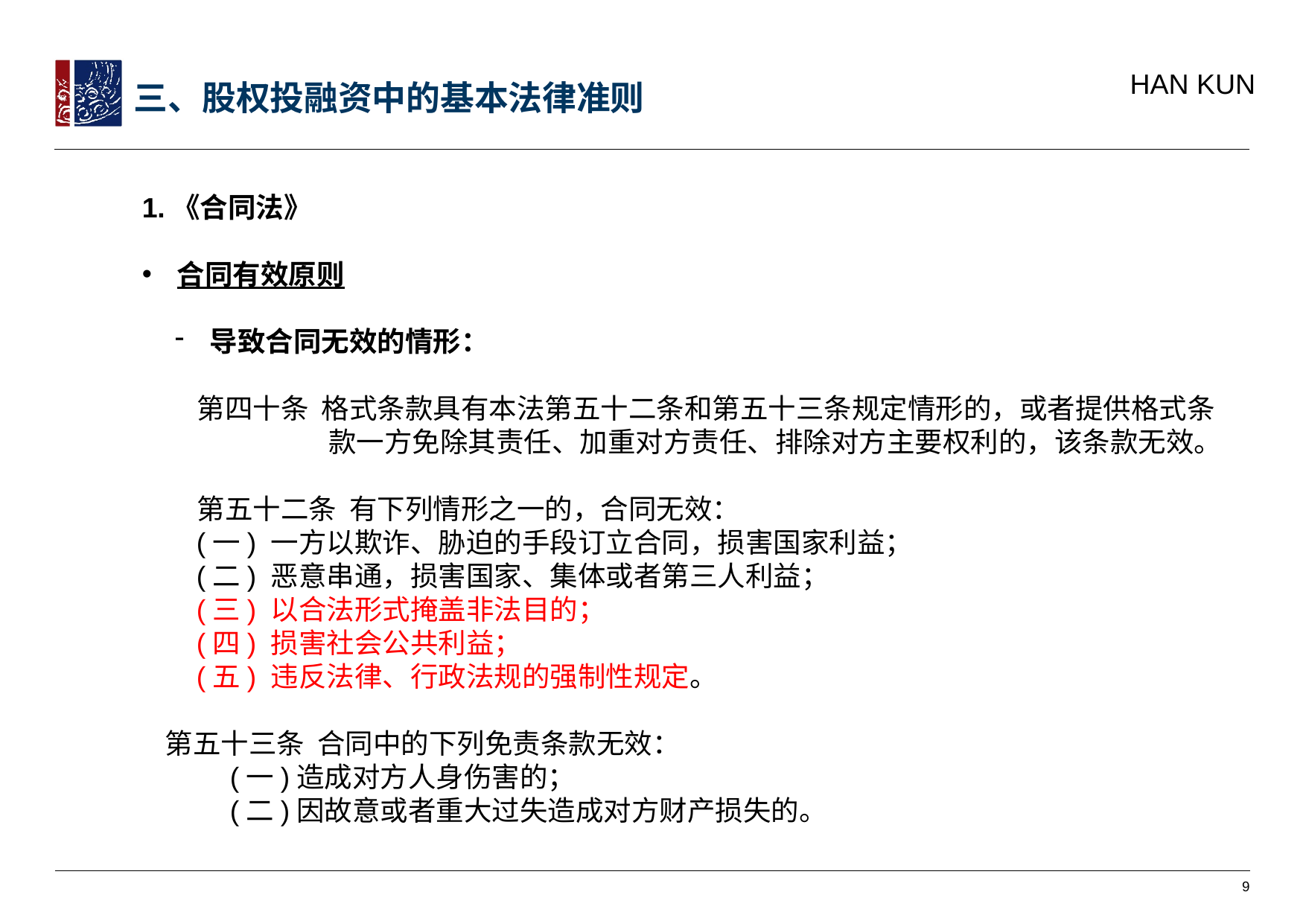

三、股权投融资中的基本法律准则
1.《合同法》

合同有效原则

导致合同无效的情形：

第四十条  格式条款具有本法第五十二条和第五十三条规定情形的，或者提供格式条款一方免除其责任、加重对方责任、排除对方主要权利的，该条款无效。

第五十二条  有下列情形之一的，合同无效：
    (一) 一方以欺诈、胁迫的手段订立合同，损害国家利益；
    (二) 恶意串通，损害国家、集体或者第三人利益；
    (三) 以合法形式掩盖非法目的；
    (四) 损害社会公共利益；
    (五) 违反法律、行政法规的强制性规定。

第五十三条  合同中的下列免责条款无效：
    (一)造成对方人身伤害的；
    (二)因故意或者重大过失造成对方财产损失的。